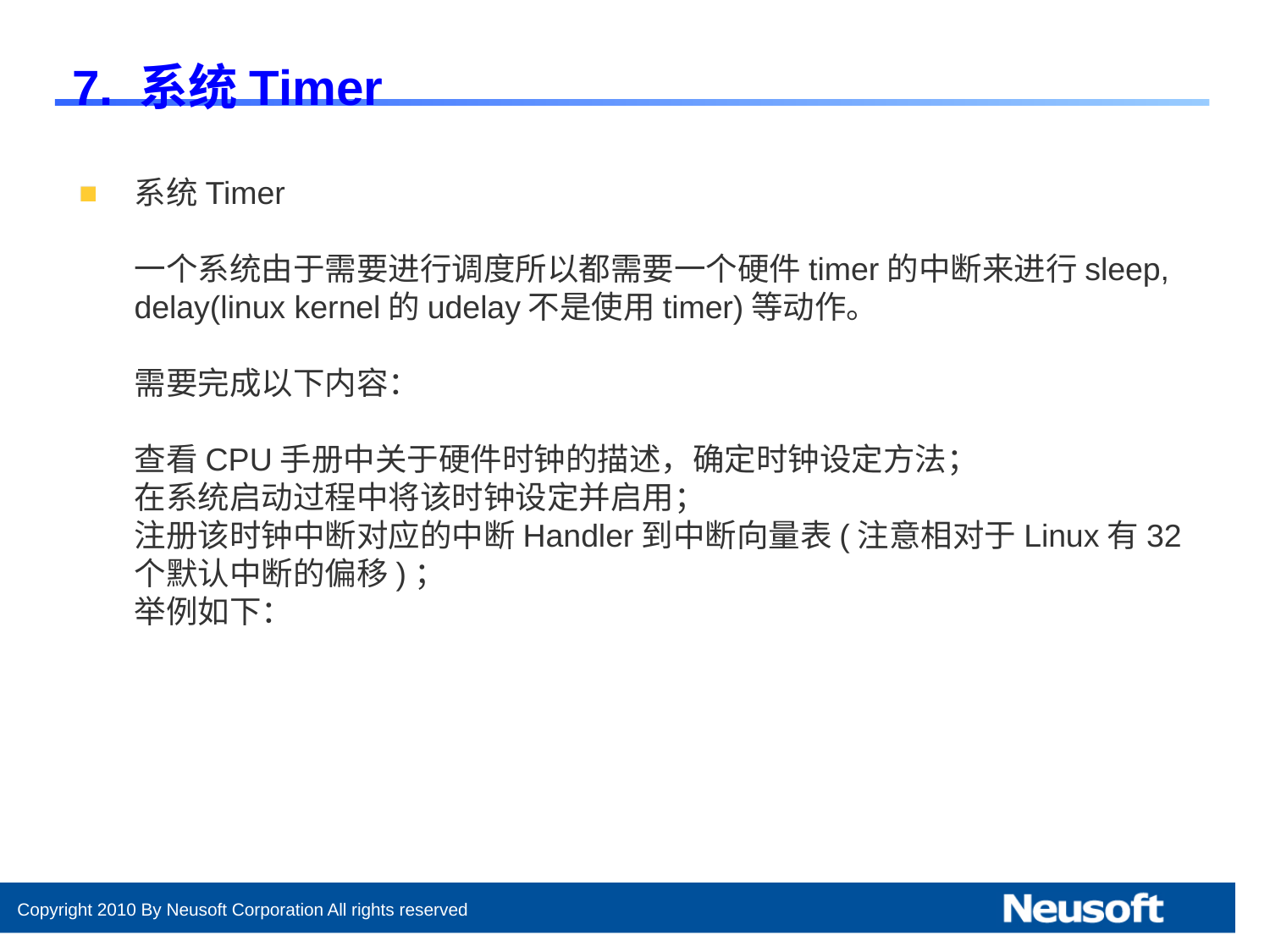

# 7. 系统Timer
系统Timer

	一个系统由于需要进行调度所以都需要一个硬件timer的中断来进行sleep, delay(linux kernel的udelay不是使用timer)等动作。

	需要完成以下内容：

	查看CPU手册中关于硬件时钟的描述，确定时钟设定方法；
	在系统启动过程中将该时钟设定并启用；
	注册该时钟中断对应的中断Handler到中断向量表(注意相对于Linux有32个默认中断的偏移)；
	举例如下：